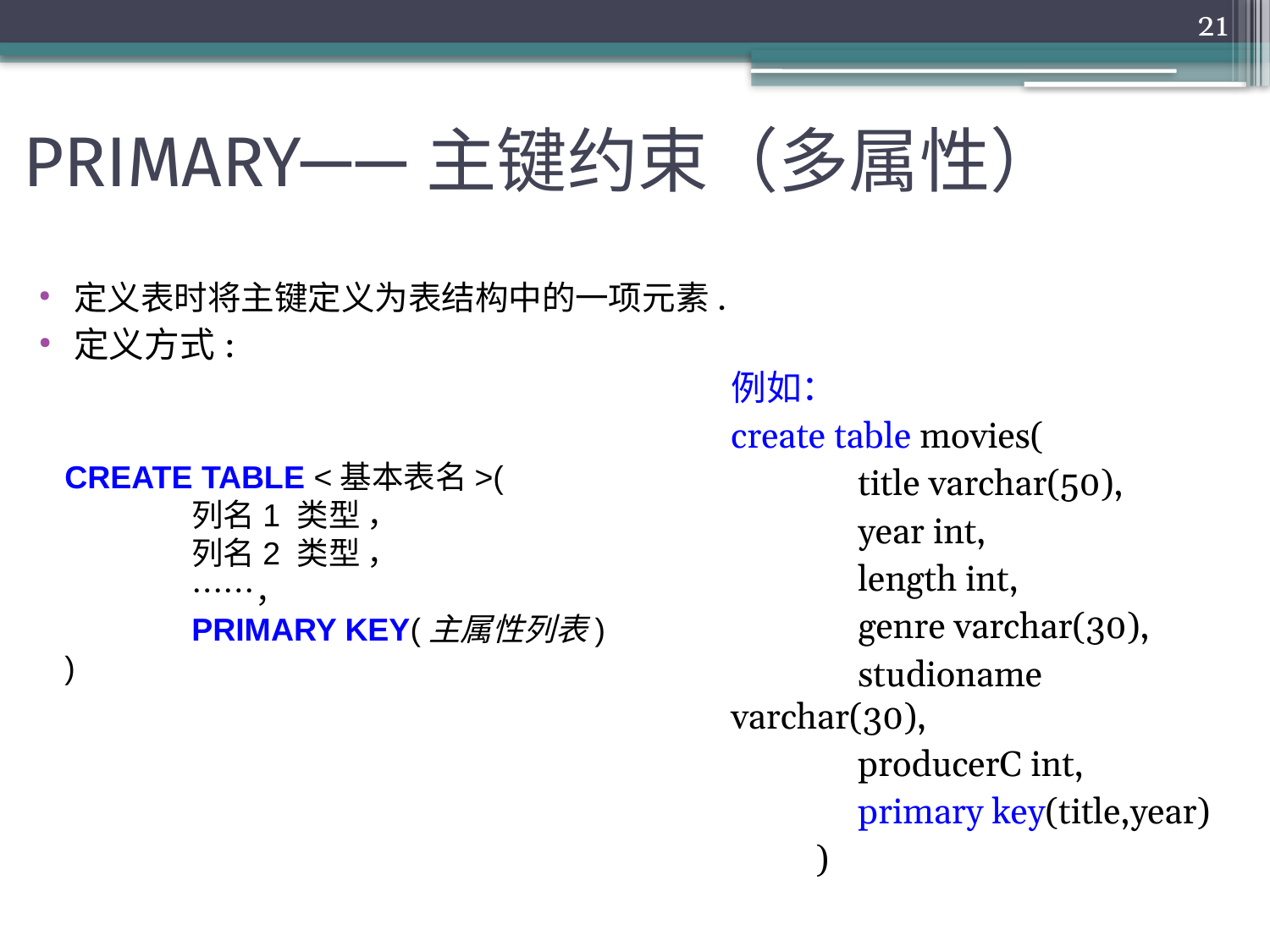

21
# PRIMARY——主键约束（多属性）
定义表时将主键定义为表结构中的一项元素.
定义方式:

例如：
create table movies(
	title varchar(50),
	year int,
	length int,
	genre varchar(30),
	studioname varchar(30),
	producerC int,
	primary key(title,year)
          )
CREATE TABLE <基本表名>(
	列名1 类型 ，
	列名2 类型 ，
	……，
	PRIMARY KEY(主属性列表)
)